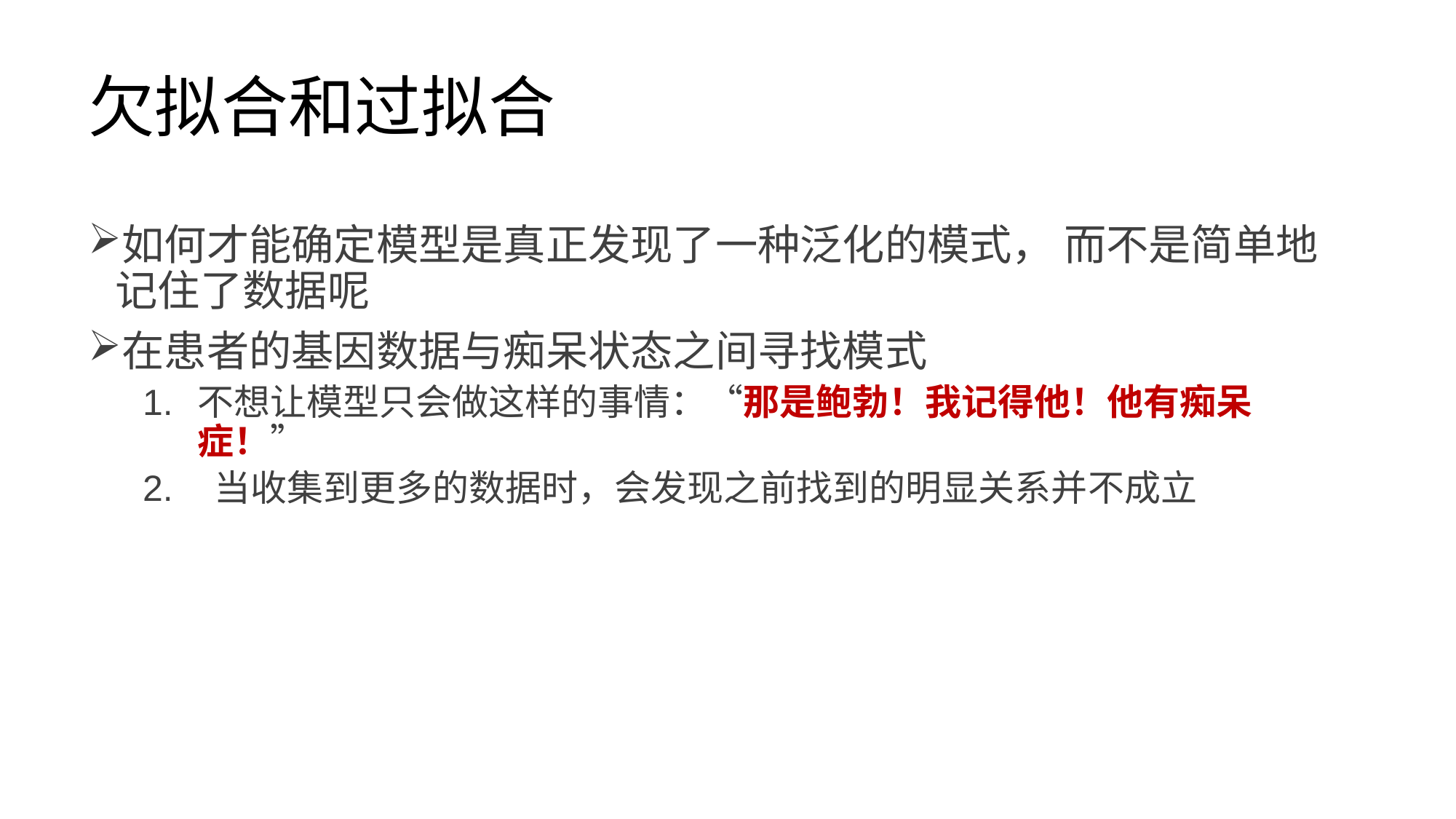

# 欠拟合和过拟合
如何才能确定模型是真正发现了一种泛化的模式， 而不是简单地记住了数据呢
在患者的基因数据与痴呆状态之间寻找模式
不想让模型只会做这样的事情：“那是鲍勃！我记得他！他有痴呆症！”
 当收集到更多的数据时，会发现之前找到的明显关系并不成立